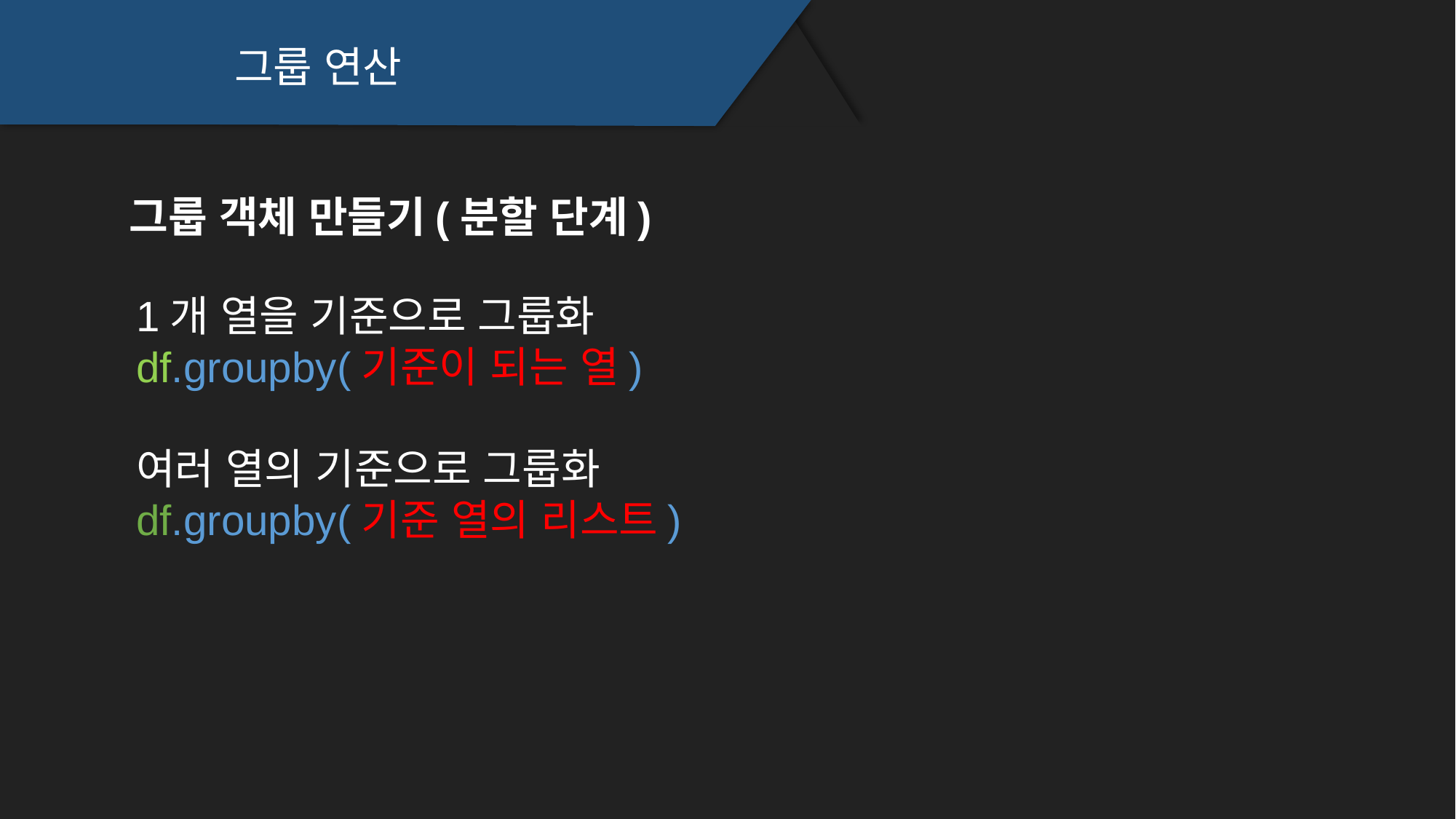

그룹 연산
그룹 객체 만들기(분할 단계)
1개 열을 기준으로 그룹화
df.groupby(기준이 되는 열)

여러 열의 기준으로 그룹화
df.groupby(기준 열의 리스트)